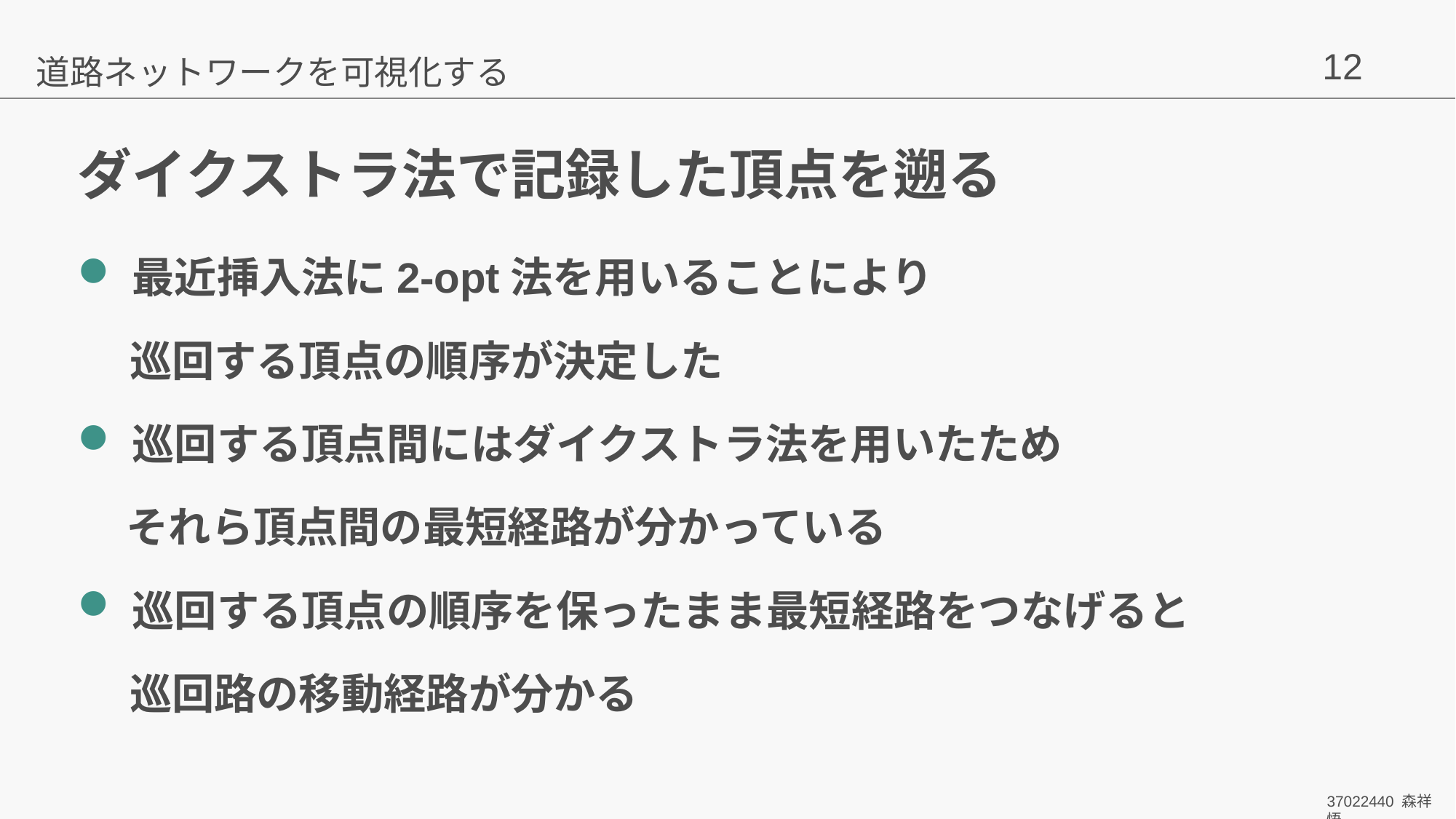

道路ネットワークを可視化する
# ダイクストラ法で記録した頂点を遡る
最近挿入法に2-opt法を用いることにより
　 巡回する頂点の順序が決定した
巡回する頂点間にはダイクストラ法を用いたため
    それら頂点間の最短経路が分かっている
巡回する頂点の順序を保ったまま最短経路をつなげると
　 巡回路の移動経路が分かる

37022440 森祥悟